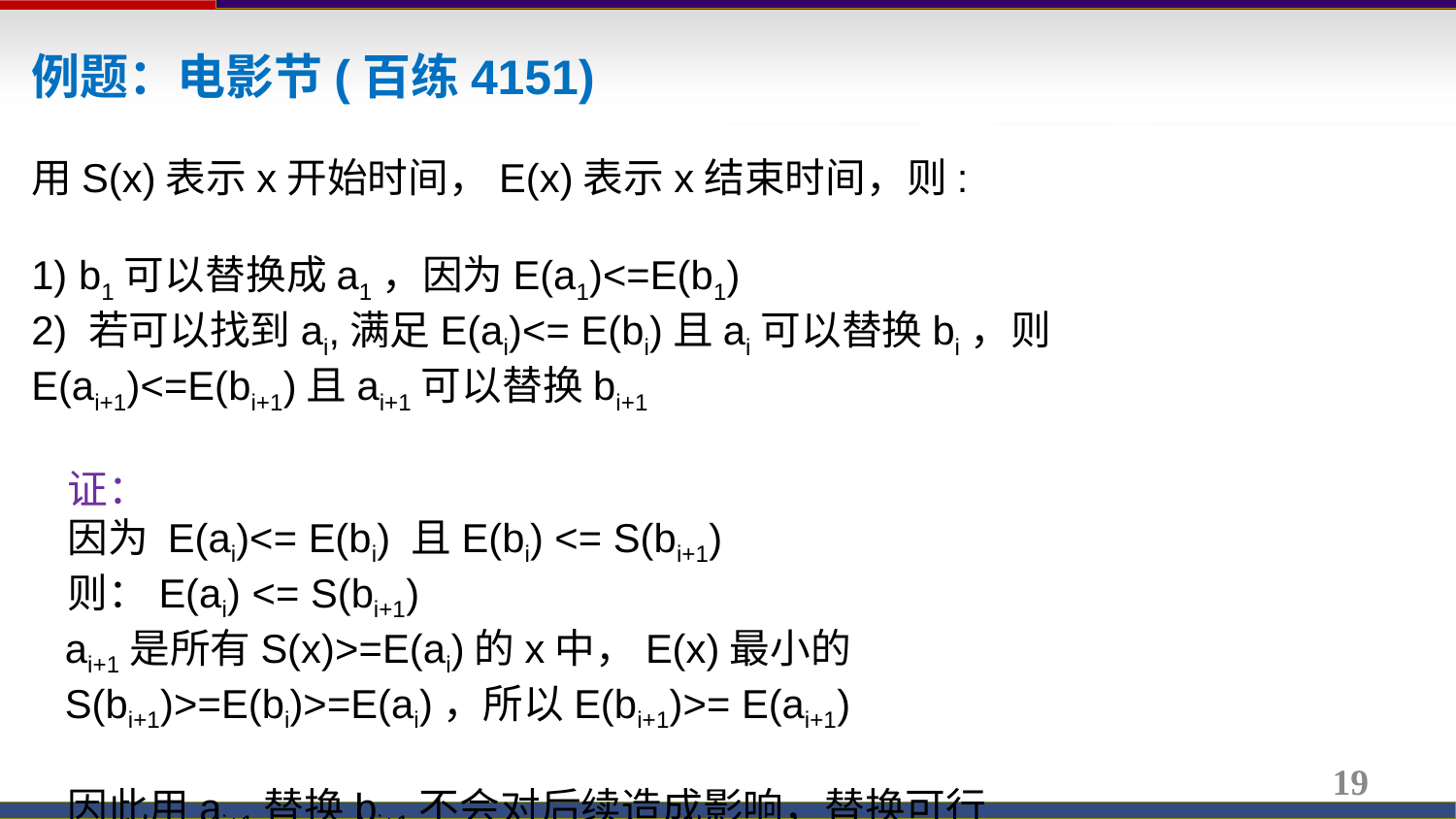

例题：电影节(百练4151)

用S(x)表示x开始时间，E(x)表示x结束时间，则:

1) b1可以替换成a1，因为E(a1)<=E(b1)
2) 若可以找到ai,满足E(ai)<= E(bi)且ai可以替换bi，则E(ai+1)<=E(bi+1)且ai+1可以替换bi+1

   证：
   因为 E(ai)<= E(bi) 且E(bi) <= S(bi+1)
   则：E(ai) <= S(bi+1)
   ai+1是所有S(x)>=E(ai)的x中，E(x)最小的
   S(bi+1)>=E(bi)>=E(ai)，所以E(bi+1)>= E(ai+1)

   因此用ai+1替换bi+1不会对后续造成影响，替换可行